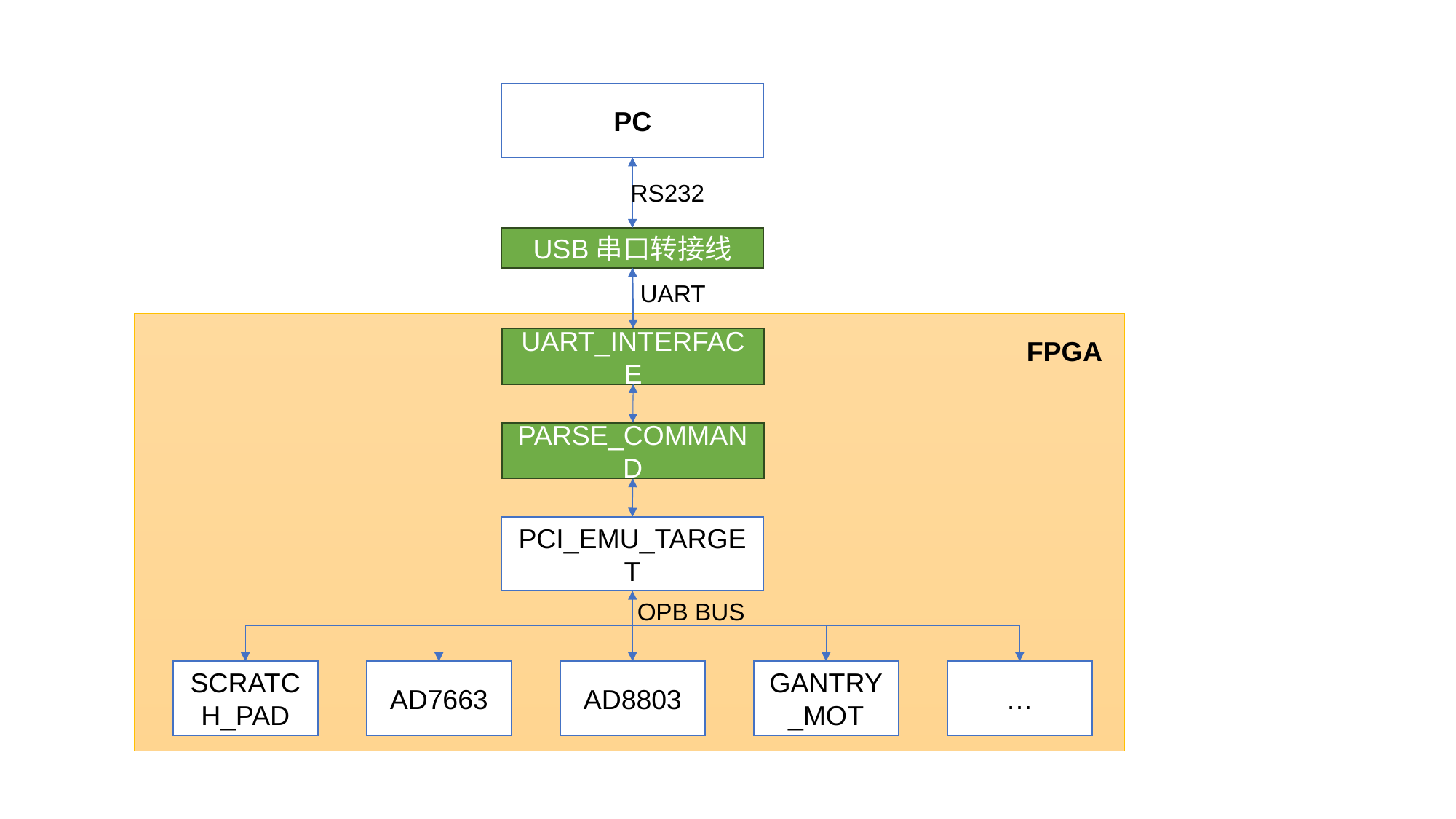

PC
RS232
USB串口转接线
UART

UART_INTERFACE
FPGA
PARSE_COMMAND
PCI_EMU_TARGET
OPB BUS
SCRATCH_PAD
AD7663
AD8803
GANTRY_MOT
…